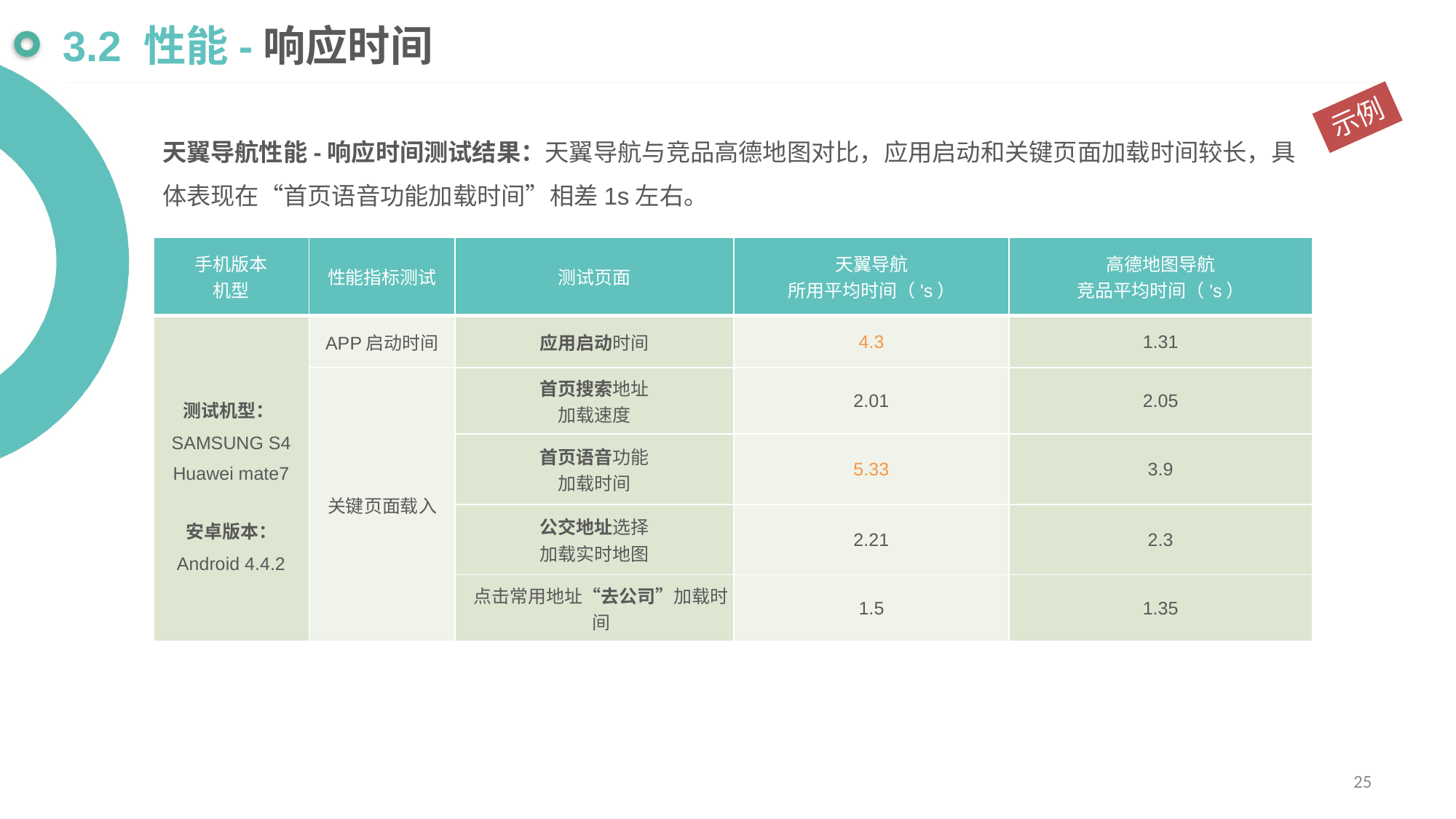

3.2 性能-响应时间
示例
天翼导航性能-响应时间测试结果：天翼导航与竞品高德地图对比，应用启动和关键页面加载时间较长，具体表现在“首页语音功能加载时间”相差1s左右。
| 手机版本 机型 | 性能指标测试 | 测试页面 | 天翼导航 所用平均时间（'s） | 高德地图导航 竞品平均时间（'s） |
| --- | --- | --- | --- | --- |
| 测试机型：SAMSUNG S4 Huawei mate7 安卓版本： Android 4.4.2 | APP启动时间 | 应用启动时间 | 4.3 | 1.31 |
|  | 关键页面载入 | 首页搜索地址 加载速度 | 2.01 | 2.05 |
|  |  | 首页语音功能 加载时间 | 5.33 | 3.9 |
|  |  | 公交地址选择 加载实时地图 | 2.21 | 2.3 |
|  |  | 点击常用地址“去公司”加载时间 | 1.5 | 1.35 |
25